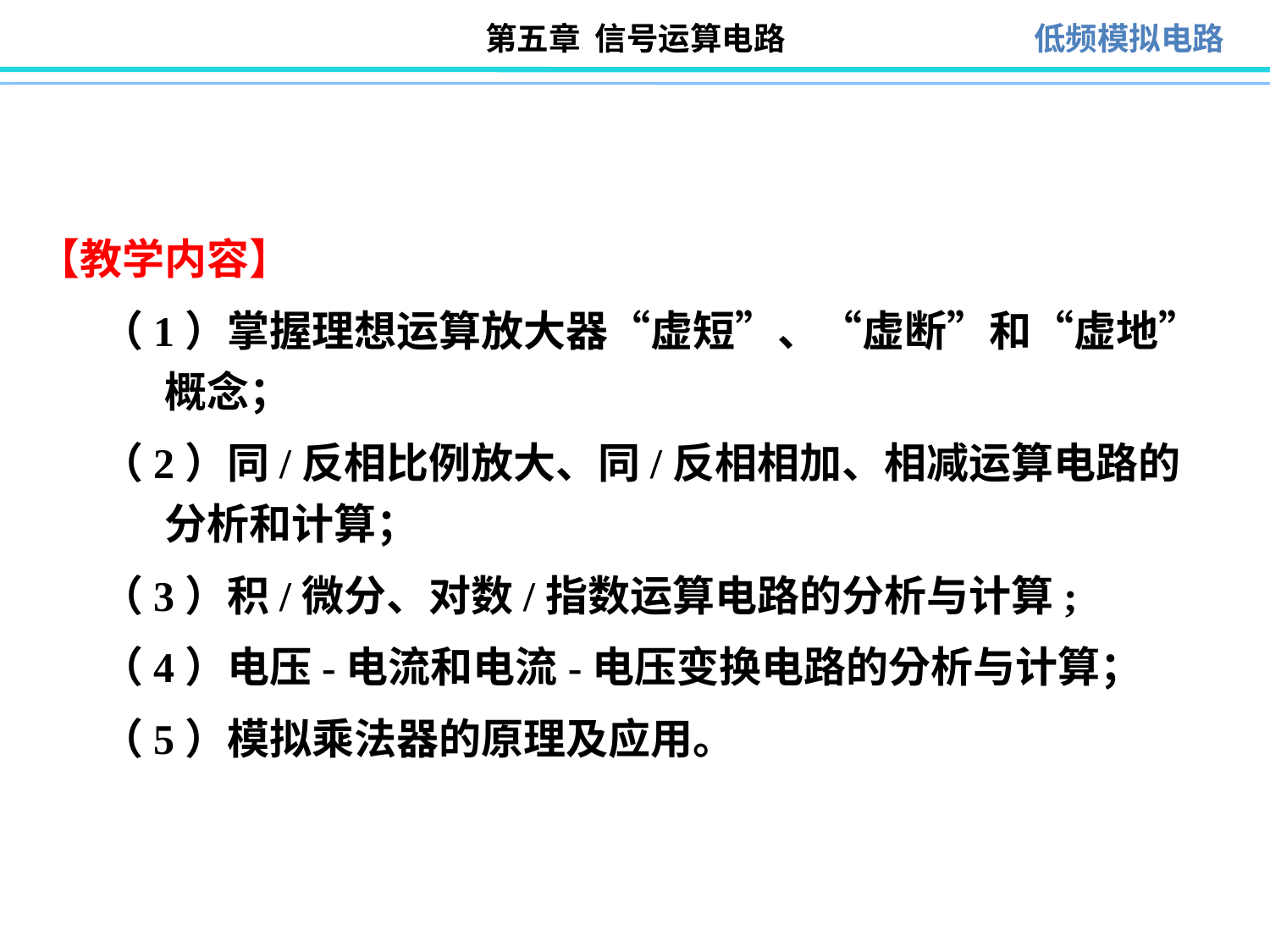

【教学内容】
（1）掌握理想运算放大器“虚短”、“虚断”和“虚地”概念；
（2）同/反相比例放大、同/反相相加、相减运算电路的分析和计算；
（3）积/微分、对数/指数运算电路的分析与计算;
（4）电压-电流和电流-电压变换电路的分析与计算；
（5）模拟乘法器的原理及应用。
2